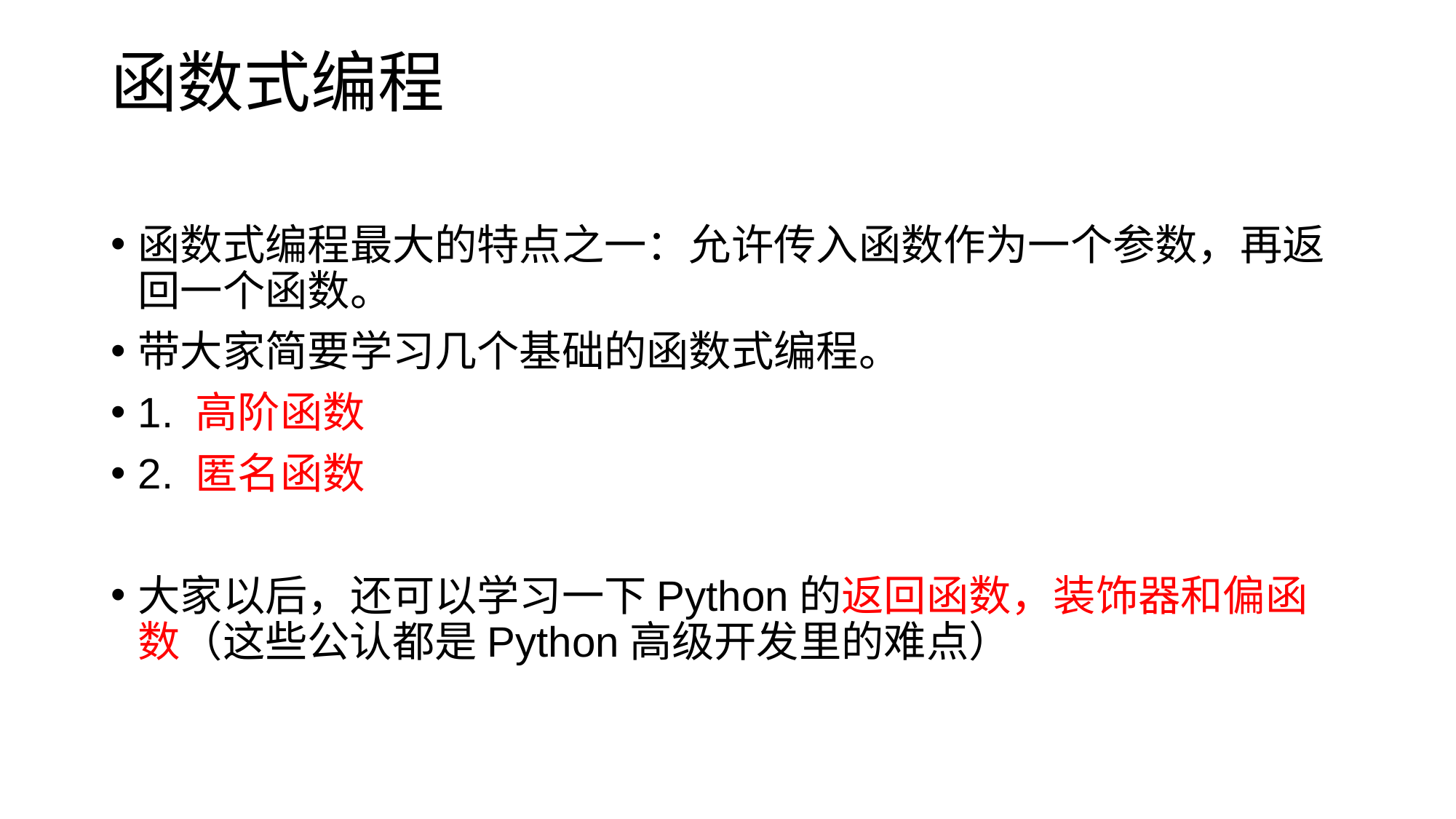

# 函数式编程
函数式编程最大的特点之一：允许传入函数作为一个参数，再返回一个函数。
带大家简要学习几个基础的函数式编程。
1. 高阶函数
2. 匿名函数

大家以后，还可以学习一下Python的返回函数，装饰器和偏函数（这些公认都是Python高级开发里的难点）